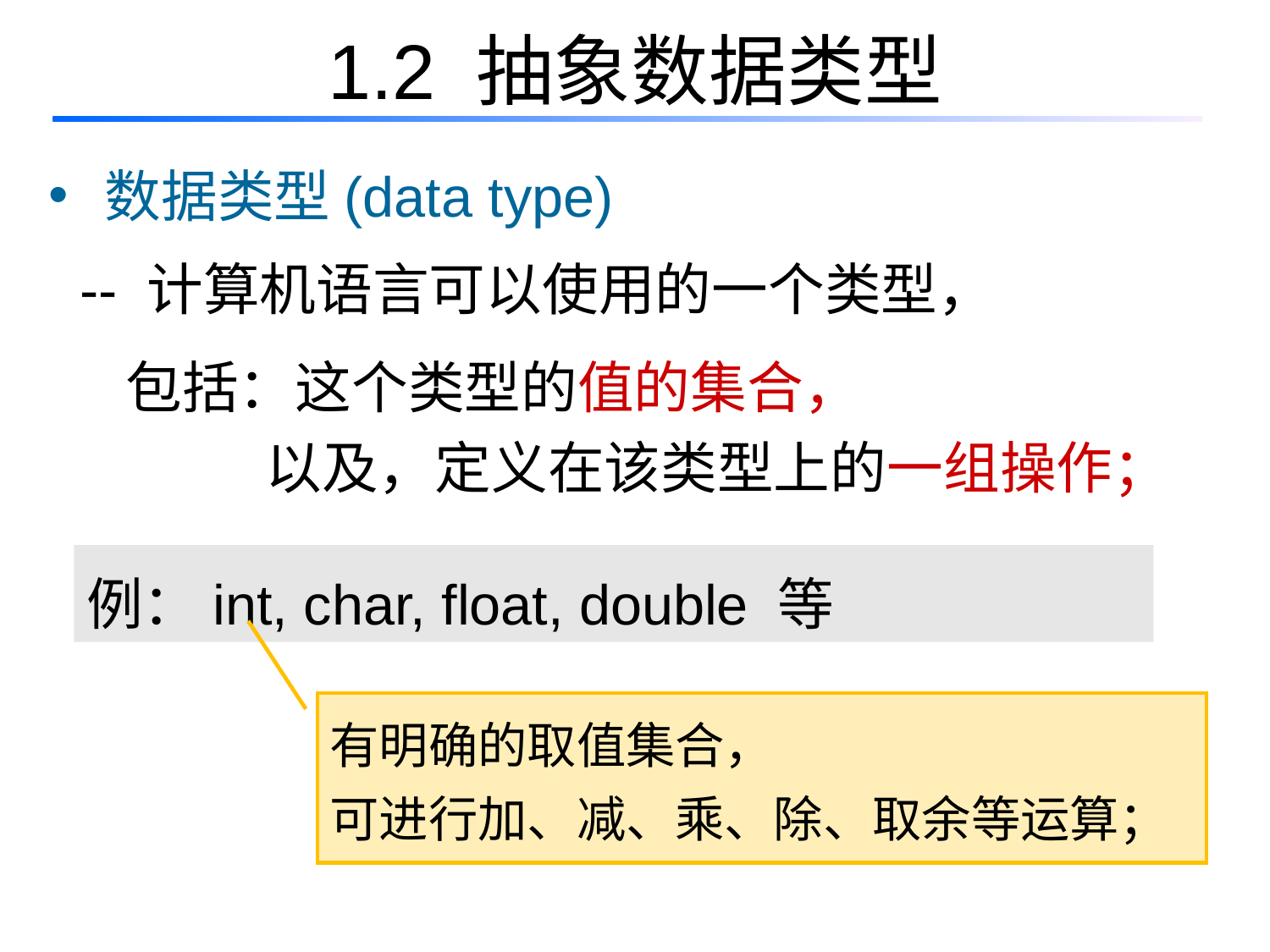

# 1.2 抽象数据类型

 数据类型(data type)
  -- 计算机语言可以使用的一个类型，
     包括：这个类型的值的集合，
                以及，定义在该类型上的一组操作；
例：int, char, float, double 等
有明确的取值集合，
可进行加、减、乘、除、取余等运算；